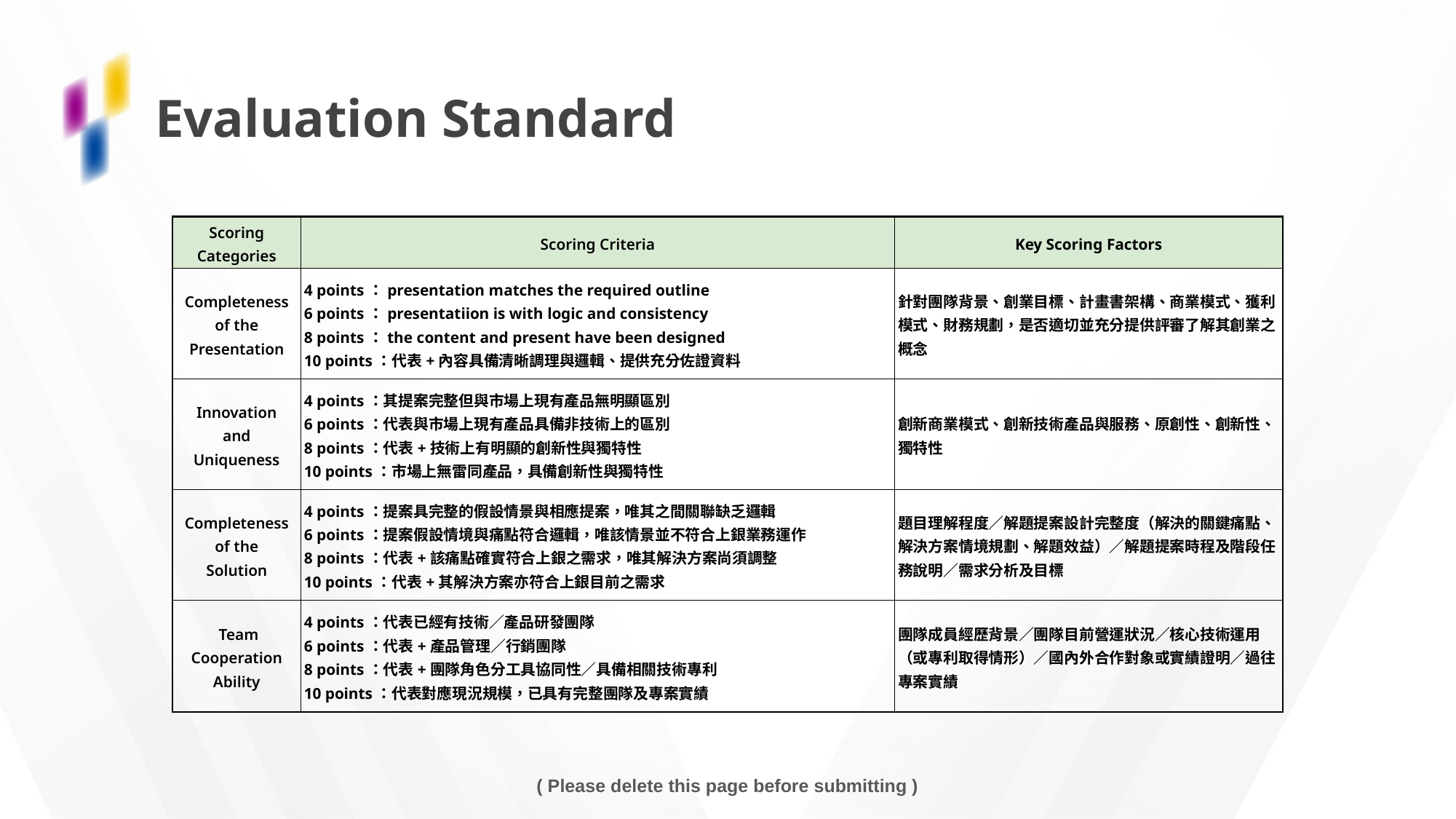

# Evaluation Standard
| Scoring Categories | Scoring Criteria | Key Scoring Factors |
| --- | --- | --- |
| Completeness of the Presentation | 4 points：presentation matches the required outline 6 points：presentatiion is with logic and consistency 8 points：the content and present have been designed 10 points：代表+內容具備清晰調理與邏輯、提供充分佐證資料 | 針對團隊背景、創業目標、計畫書架構、商業模式、獲利模式、財務規劃，是否適切並充分提供評審了解其創業之概念 |
| Innovation and Uniqueness | 4 points：其提案完整但與市場上現有產品無明顯區別 6 points：代表與市場上現有產品具備非技術上的區別 8 points：代表+技術上有明顯的創新性與獨特性 10 points：市場上無雷同產品，具備創新性與獨特性 | 創新商業模式、創新技術產品與服務、原創性、創新性、獨特性 |
| Completeness of the Solution | 4 points：提案具完整的假設情景與相應提案，唯其之間關聯缺乏邏輯 6 points：提案假設情境與痛點符合邏輯，唯該情景並不符合上銀業務運作 8 points：代表+該痛點確實符合上銀之需求，唯其解決方案尚須調整 10 points：代表+其解決方案亦符合上銀目前之需求 | 題目理解程度／解題提案設計完整度（解決的關鍵痛點、解決方案情境規劃、解題效益）／解題提案時程及階段任務說明／需求分析及目標 |
| Team Cooperation Ability | 4 points：代表已經有技術／產品研發團隊 6 points：代表+產品管理／行銷團隊 8 points：代表+團隊角色分工具協同性／具備相關技術專利 10 points：代表對應現況規模，已具有完整團隊及專案實績 | 團隊成員經歷背景／團隊目前營運狀況／核心技術運用（或專利取得情形）／國內外合作對象或實績證明／過往專案實績 |
( Please delete this page before submitting )

							上海商業儲蓄銀行